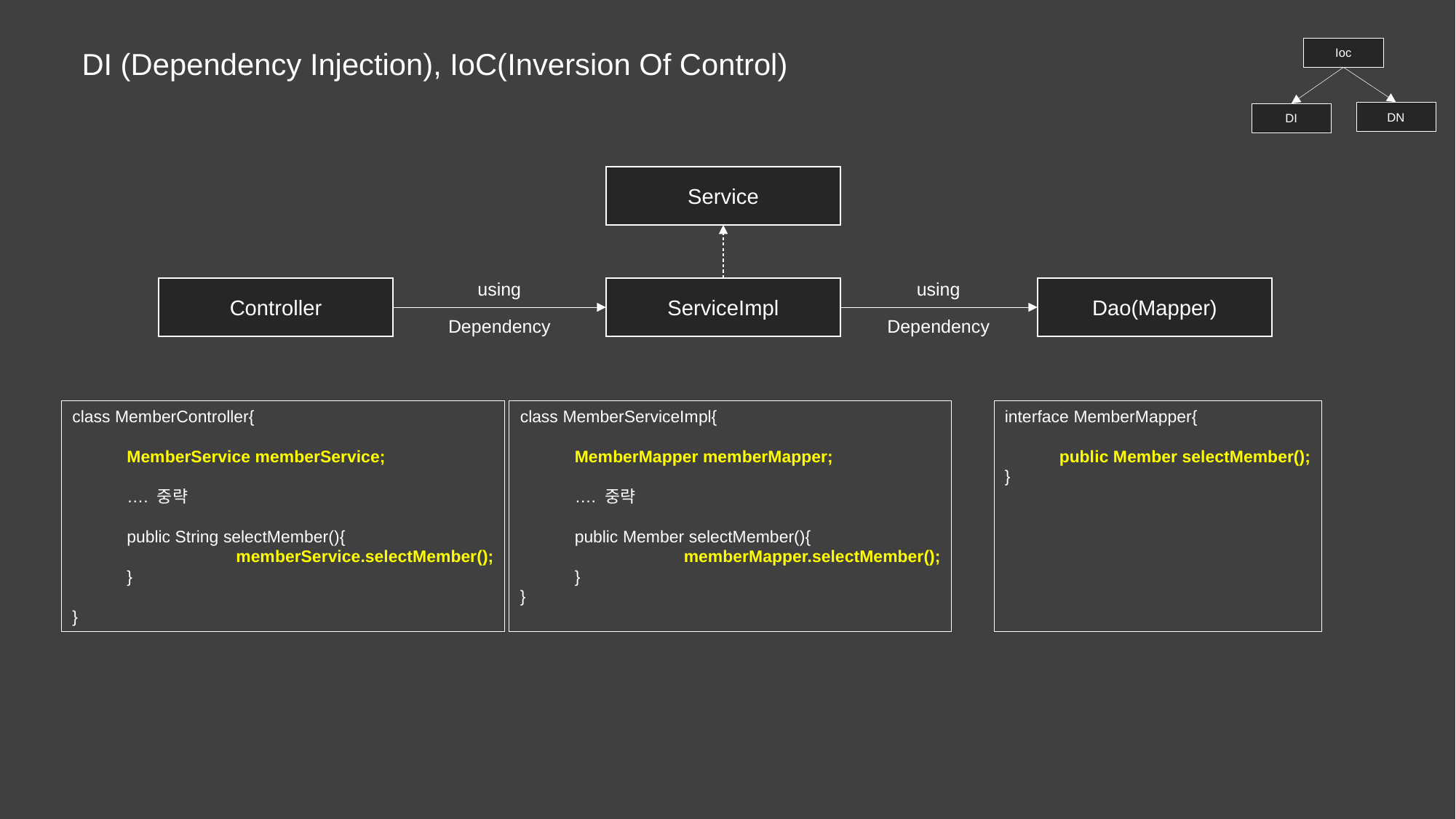

Ioc
DI (Dependency Injection), IoC(Inversion Of Control)
DN
DI
Service
using
using
Dao(Mapper)
Controller
ServiceImpl
Dependency
Dependency
class MemberController{

MemberService memberService;

…. 중략

public String selectMember(){
	memberService.selectMember();
}

}
class MemberServiceImpl{

MemberMapper memberMapper;

…. 중략

public Member selectMember(){
	memberMapper.selectMember();
}
}

interface MemberMapper{

public Member selectMember();
}